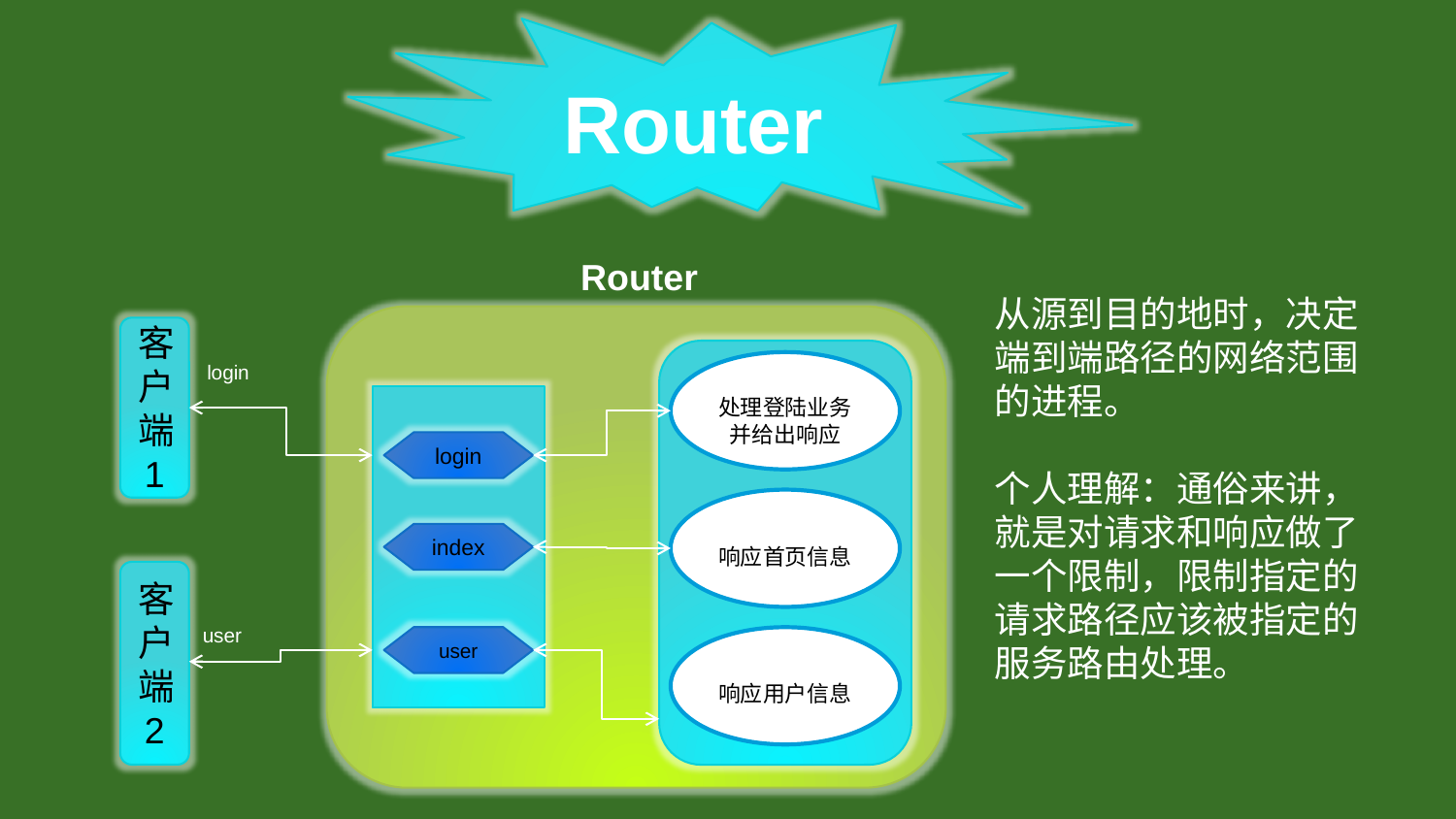

Router
Router
从源到目的地时，决定端到端路径的网络范围的进程。

个人理解：通俗来讲，就是对请求和响应做了一个限制，限制指定的请求路径应该被指定的服务路由处理。

客户端1

login

处理登陆业务并给出响应
login

index
响应首页信息
客户端2
user
user

响应用户信息